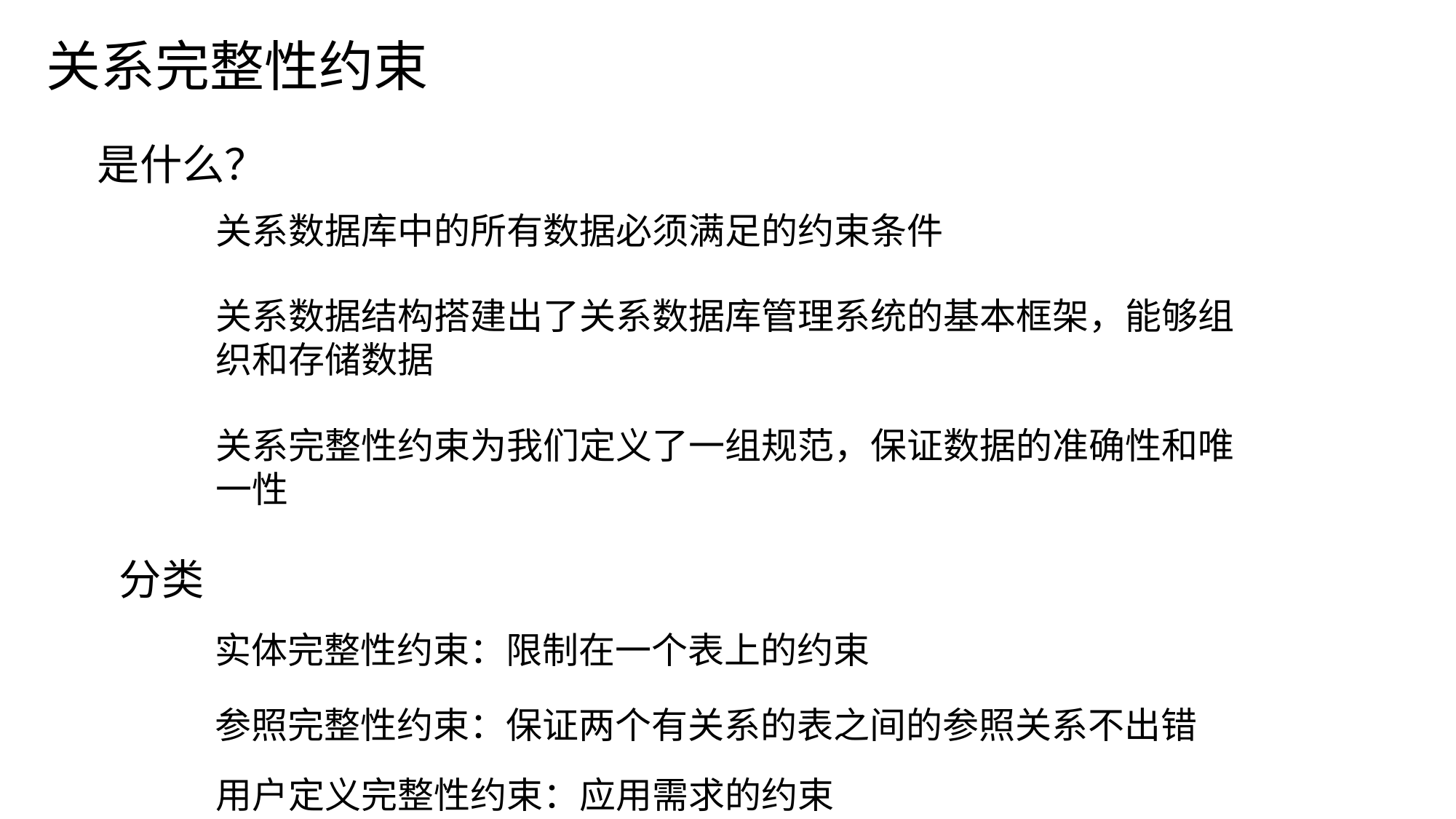

关系完整性约束
是什么？
关系数据库中的所有数据必须满足的约束条件
关系数据结构搭建出了关系数据库管理系统的基本框架，能够组织和存储数据
关系完整性约束为我们定义了一组规范，保证数据的准确性和唯一性
分类
实体完整性约束：限制在一个表上的约束
参照完整性约束：保证两个有关系的表之间的参照关系不出错
用户定义完整性约束：应用需求的约束